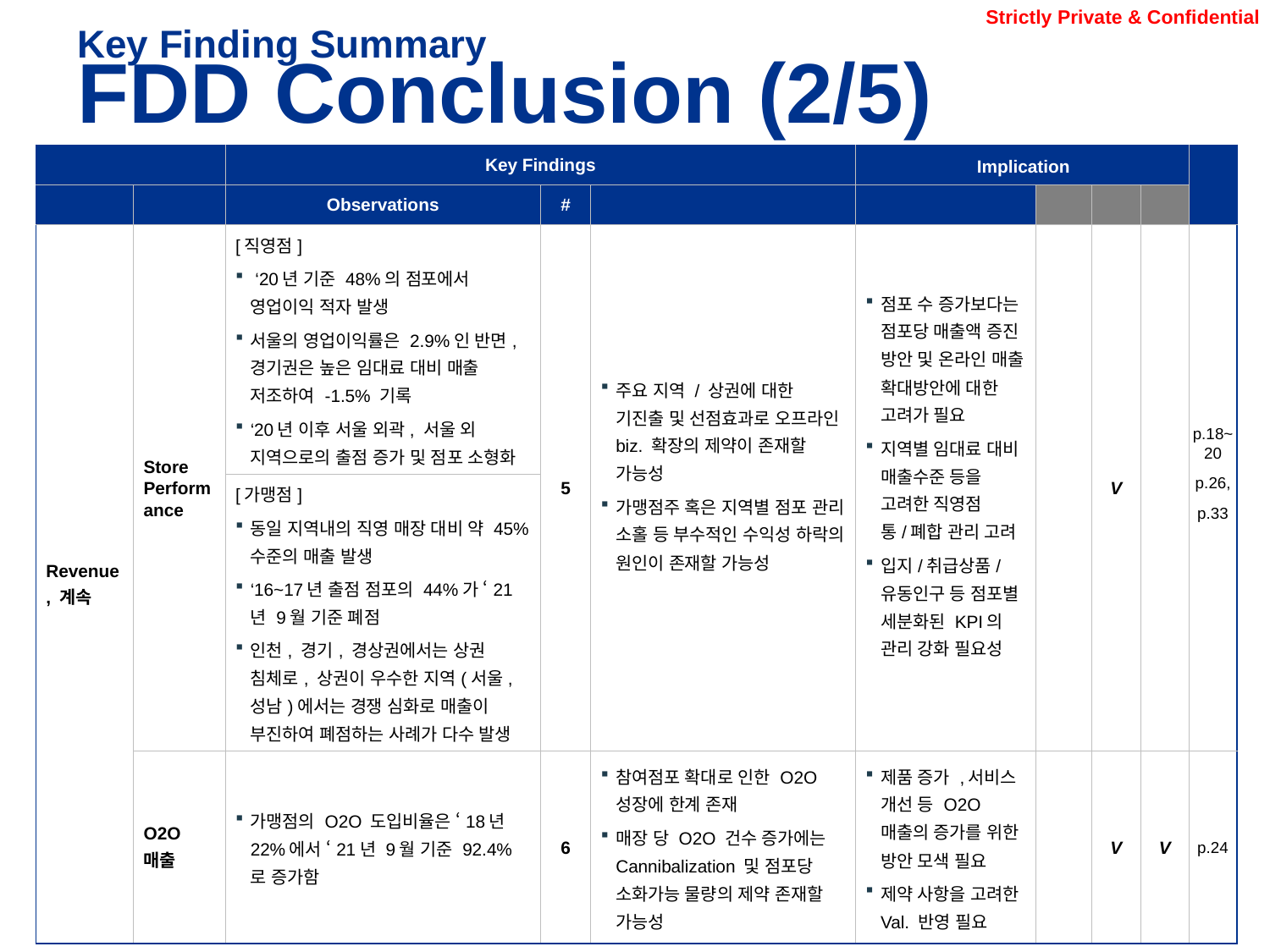

Key Finding Summary
FDD Conclusion (2/5)
| Category |  | Key Findings |  |  | Implication |  |  |  | Ref |
| --- | --- | --- | --- | --- | --- | --- | --- | --- | --- |
| Area | Topic | Observations | # | Potential Issue | To-do | SPA | PMI | Val |  |
| Revenue, 계속 | Store Performance | [직영점] ‘20년 기준 48%의 점포에서 영업이익 적자 발생 서울의 영업이익률은 2.9%인 반면, 경기권은 높은 임대료 대비 매출 저조하여 -1.5% 기록 ‘20년 이후 서울 외곽, 서울 외 지역으로의 출점 증가 및 점포 소형화 | 5 | 주요 지역 / 상권에 대한 기진출 및 선점효과로 오프라인 biz. 확장의 제약이 존재할 가능성 가맹점주 혹은 지역별 점포 관리 소홀 등 부수적인 수익성 하락의 원인이 존재할 가능성 | 점포 수 증가보다는 점포당 매출액 증진 방안 및 온라인 매출 확대방안에 대한 고려가 필요 지역별 임대료 대비 매출수준 등을 고려한 직영점 통/폐합 관리 고려 입지/취급상품/유동인구 등 점포별 세분화된 KPI의 관리 강화 필요성 |  | V |  | p.18~20 p.26, p.33 |
|  |  | [가맹점] 동일 지역내의 직영 매장 대비 약 45%수준의 매출 발생 ‘16~17년 출점 점포의 44%가 ‘21년 9월 기준 폐점 인천, 경기, 경상권에서는 상권 침체로, 상권이 우수한 지역(서울, 성남)에서는 경쟁 심화로 매출이 부진하여 폐점하는 사례가 다수 발생 |  |  |  |  |  |  |  |
|  | O2O 매출 | 가맹점의 O2O 도입비율은 ‘18년 22%에서 ‘21년 9월 기준 92.4%로 증가함 | 6 | 참여점포 확대로 인한 O2O 성장에 한계 존재 매장 당 O2O 건수 증가에는 Cannibalization 및 점포당 소화가능 물량의 제약 존재할 가능성 | 제품 증가 ,서비스 개선 등 O2O 매출의 증가를 위한 방안 모색 필요 제약 사항을 고려한 Val. 반영 필요 |  | V | V | p.24 |